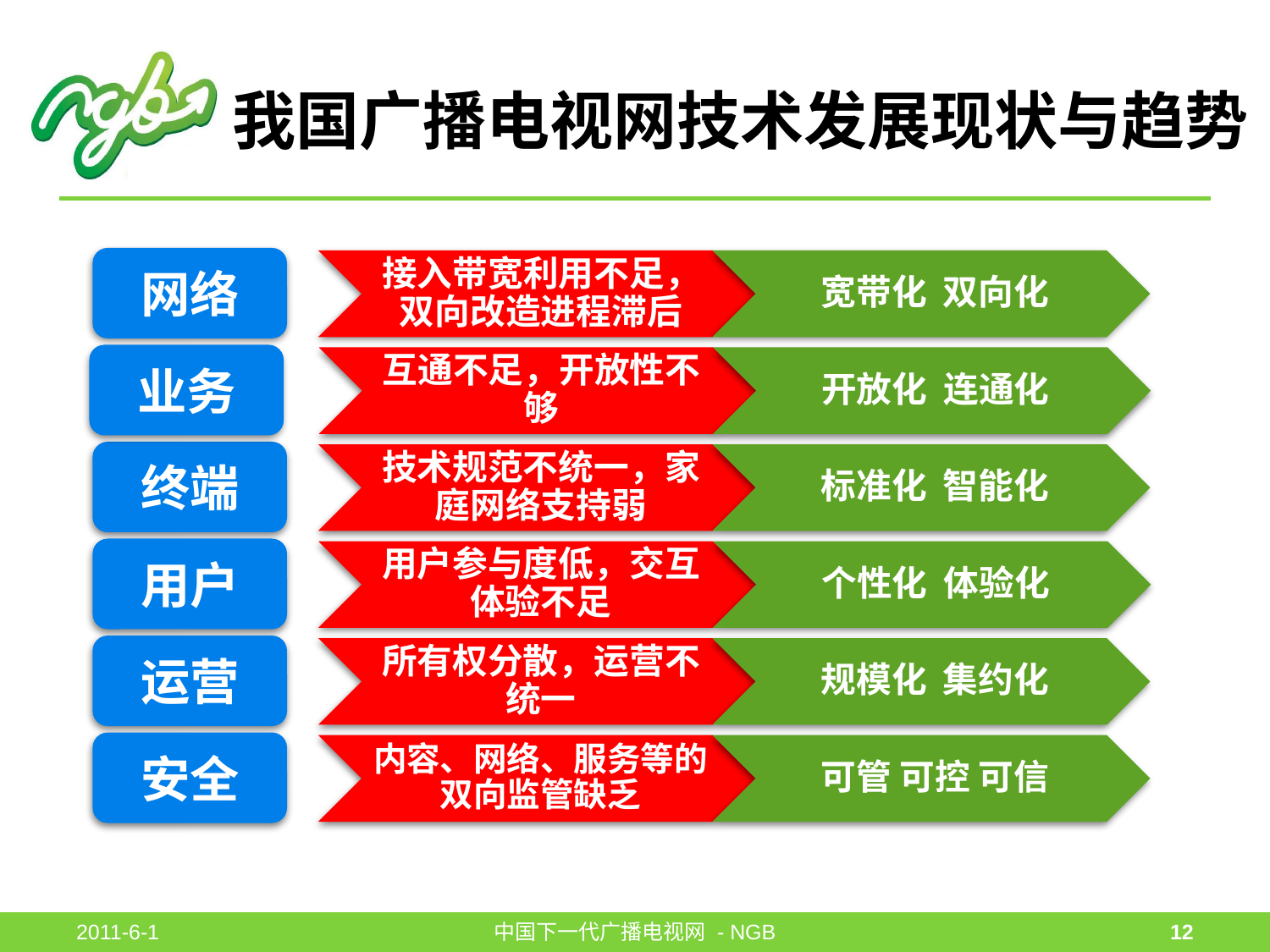

# 我国广播电视网技术发展现状与趋势
网络
接入带宽利用不足，双向改造进程滞后
宽带化  双向化
业务
互通不足，开放性不够
开放化  连通化
终端
技术规范不统一，家庭网络支持弱
标准化  智能化
用户
用户参与度低，交互体验不足
个性化  体验化
运营
所有权分散，运营不统一
规模化  集约化
安全
内容、网络、服务等的双向监管缺乏
可管 可控 可信
2011-6-1
中国下一代广播电视网 - NGB
12